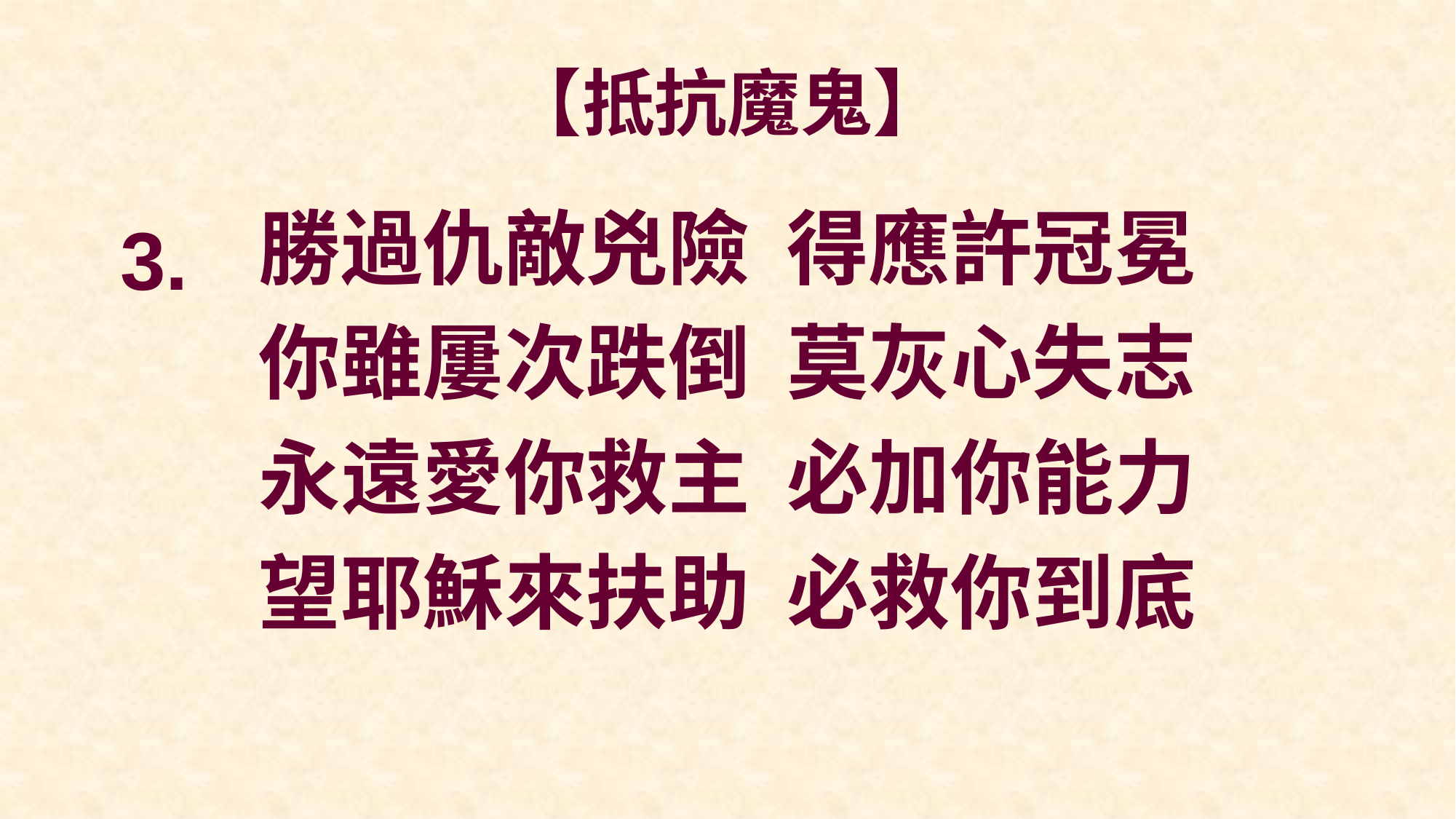

# 【抵抗魔鬼】
勝過仇敵兇險  得應許冠冕
你雖屢次跌倒  莫灰心失志
永遠愛你救主  必加你能力
望耶穌來扶助  必救你到底
3.